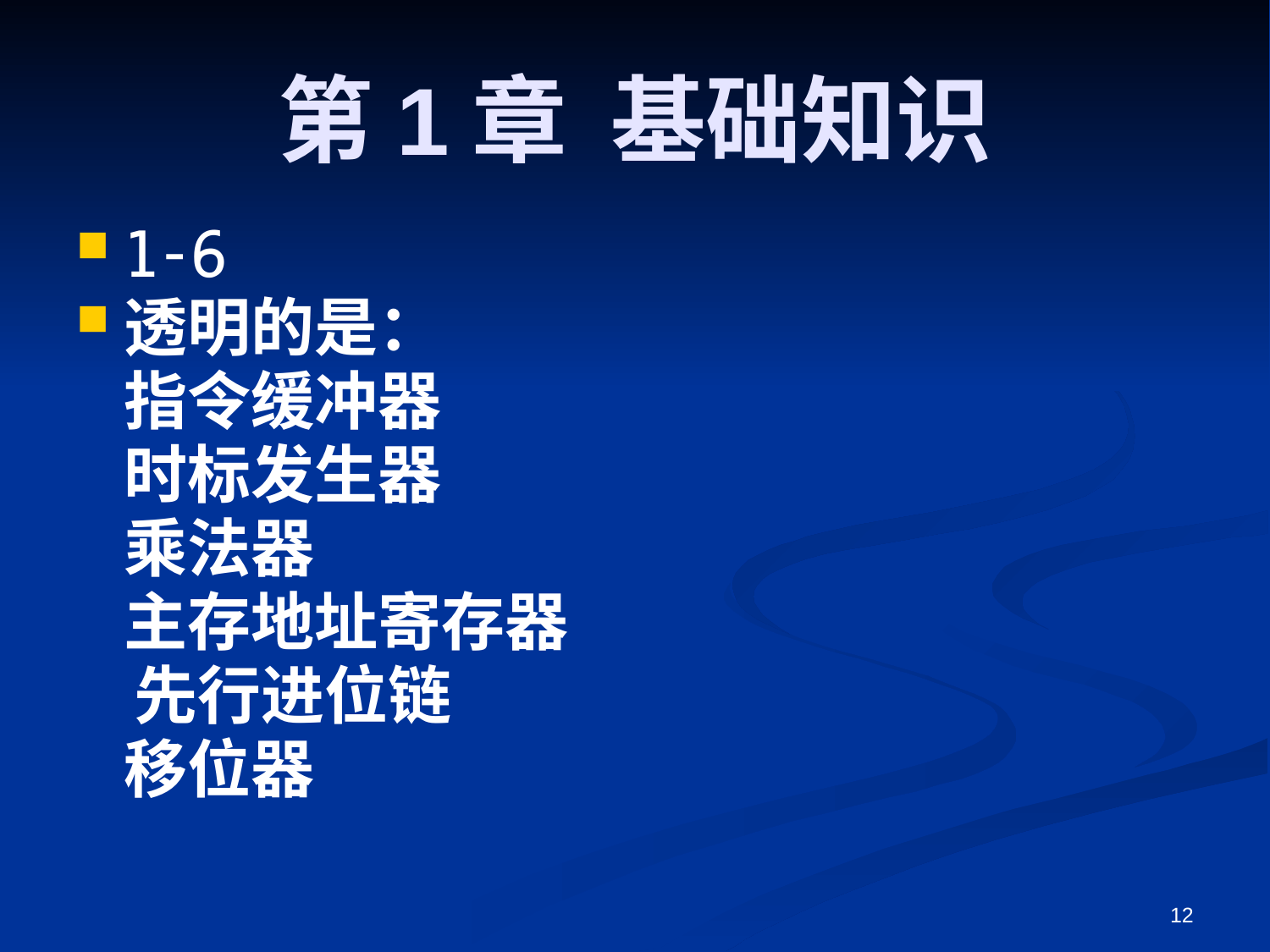

# 第1章  基础知识
1-6
透明的是：
	指令缓冲器
	时标发生器
	乘法器
	主存地址寄存器
   先行进位链
	移位器
12